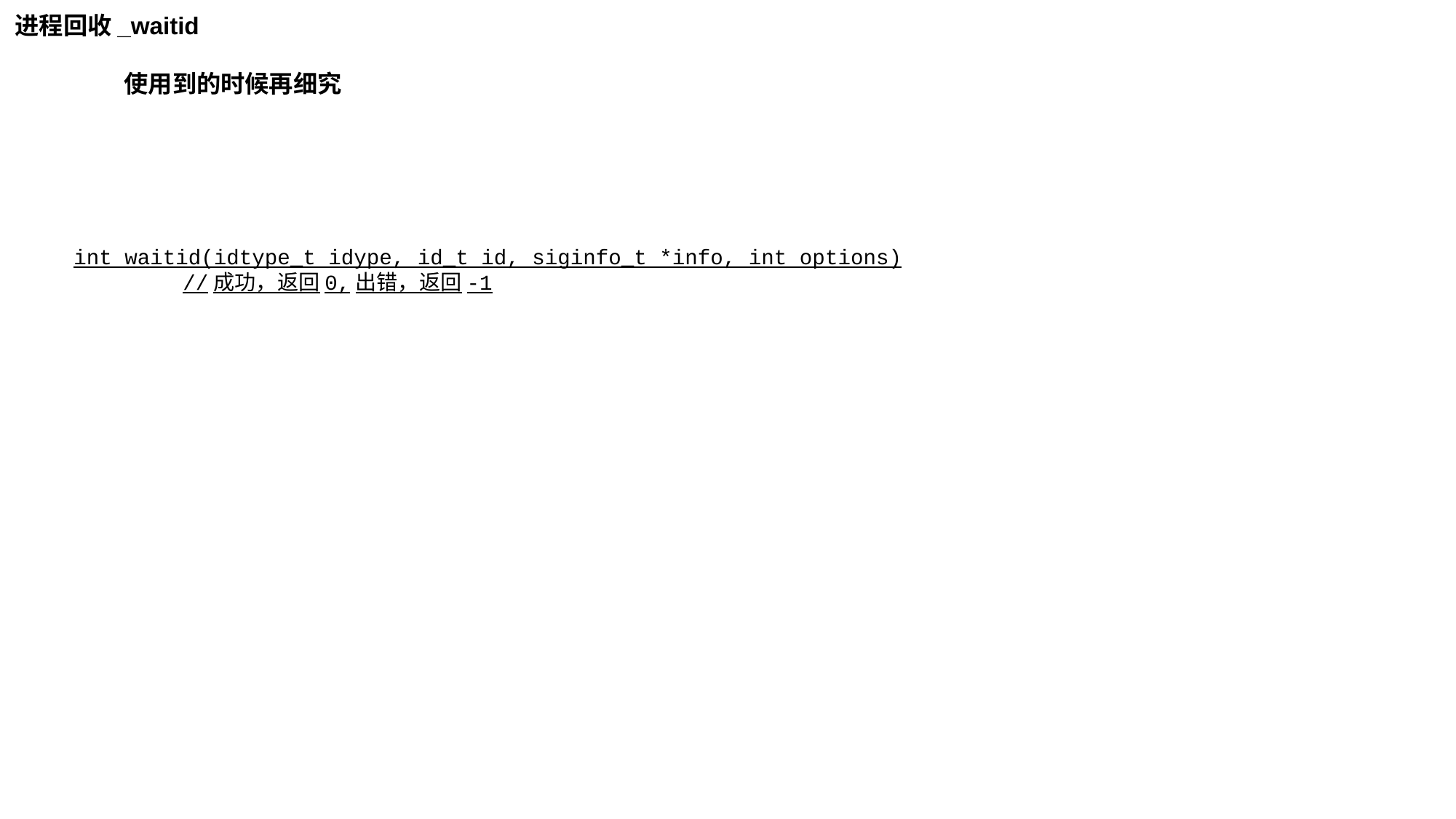

进程回收_waitid

	使用到的时候再细究
int waitid(idtype_t idype, id_t id, siginfo_t *info, int options)
	//成功，返回0,出错，返回-1